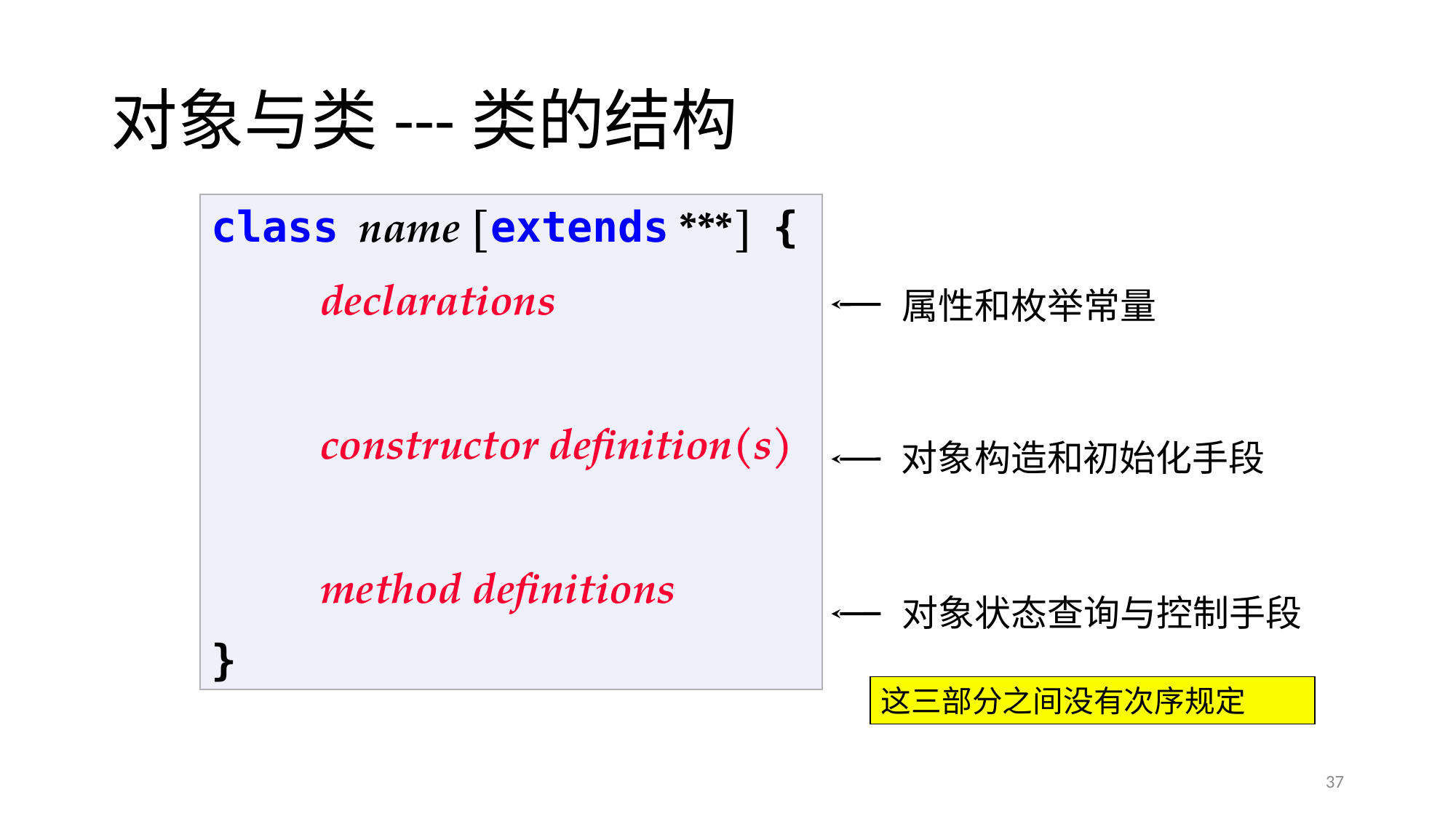

# 对象与类---类的结构
class  name [extends ***]  {
	declarations

	constructor definition(s)

	method definitions
}
属性和枚举常量

对象构造和初始化手段

对象状态查询与控制手段

这三部分之间没有次序规定
37